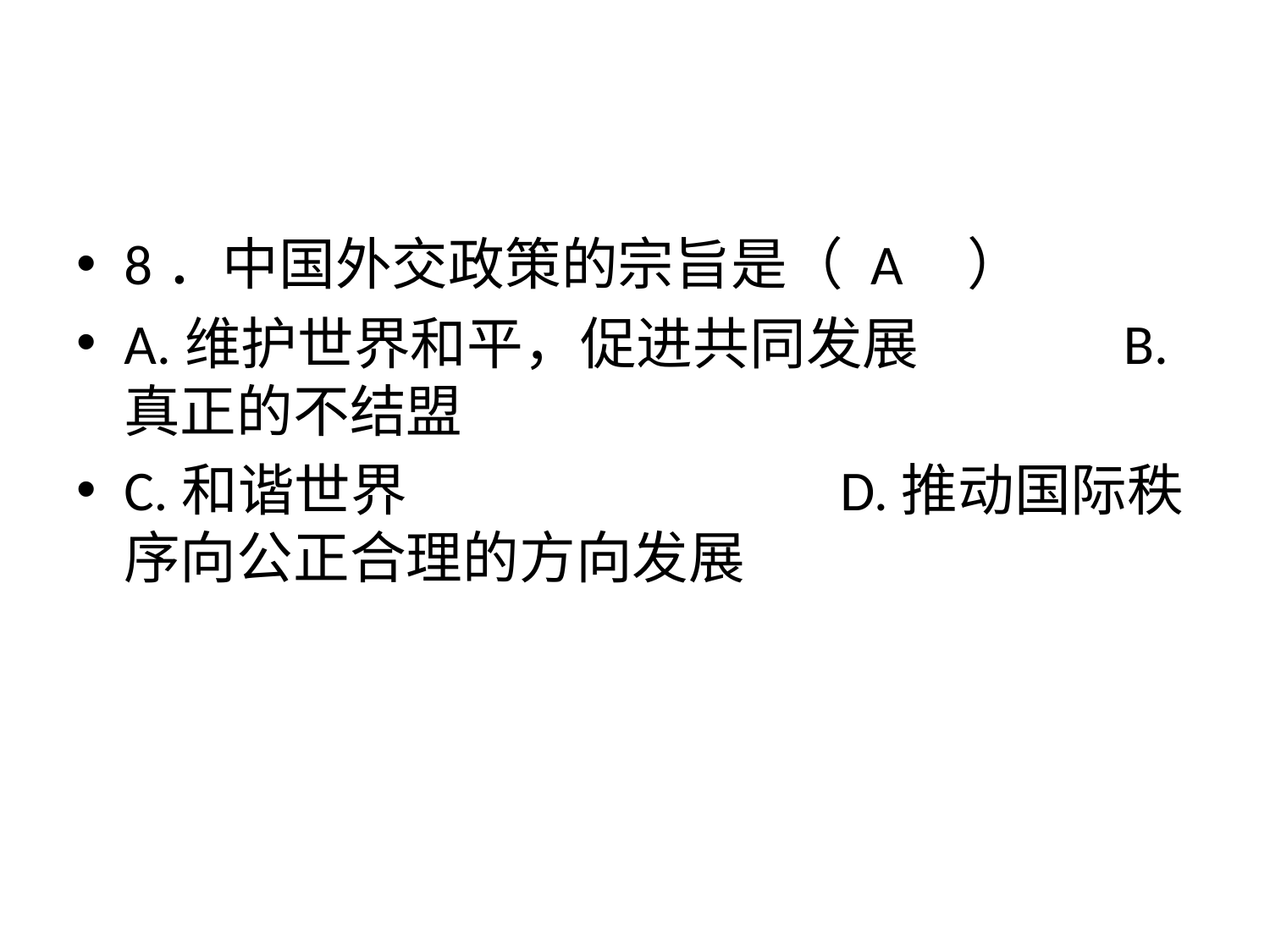

#
8．中国外交政策的宗旨是（ A    ）
A.维护世界和平，促进共同发展               B.真正的不结盟
C.和谐世界                                 D.推动国际秩序向公正合理的方向发展